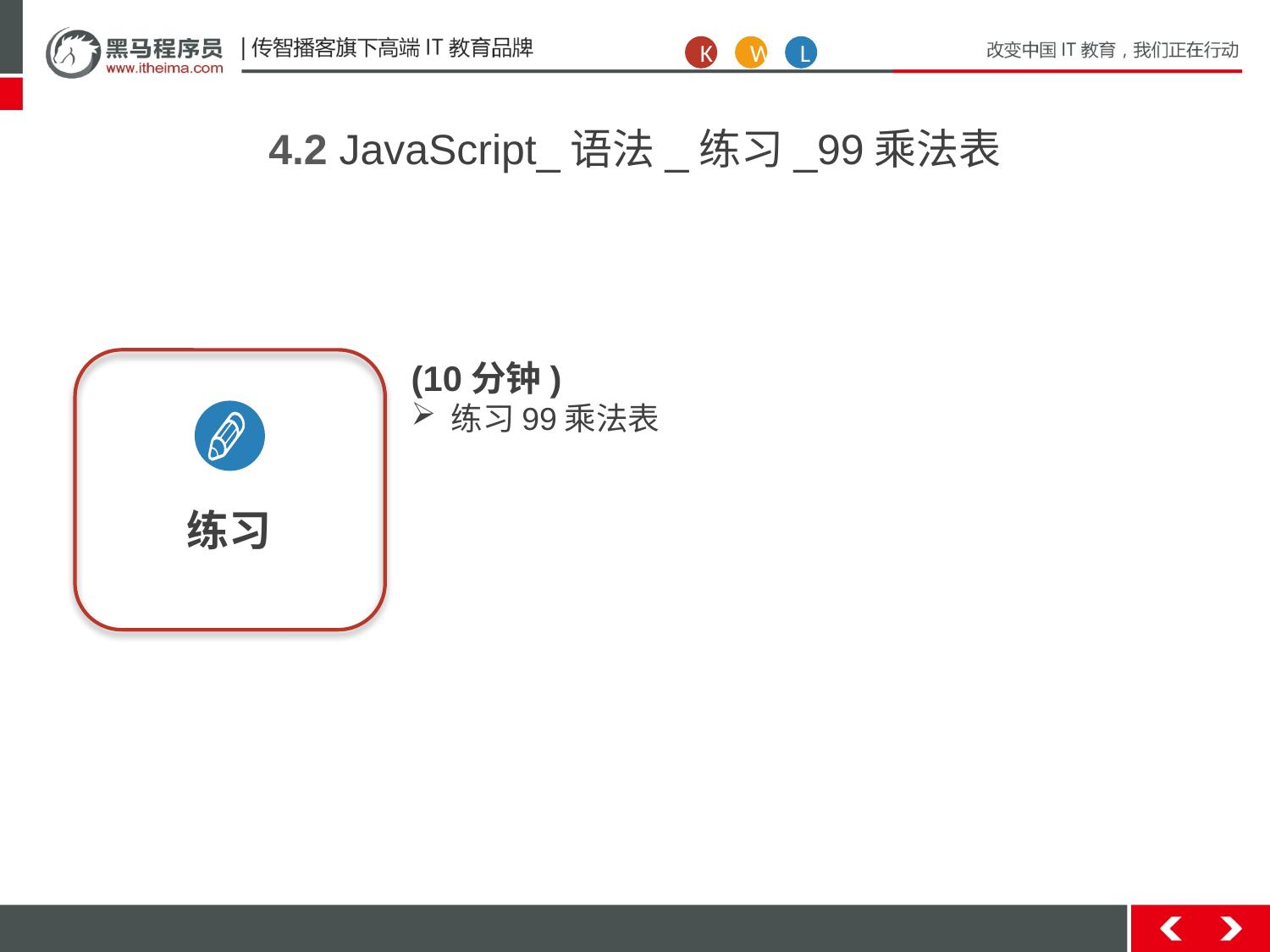

K
W
L
4.2 JavaScript_语法_练习_99乘法表

练习
(10分钟)
练习99乘法表